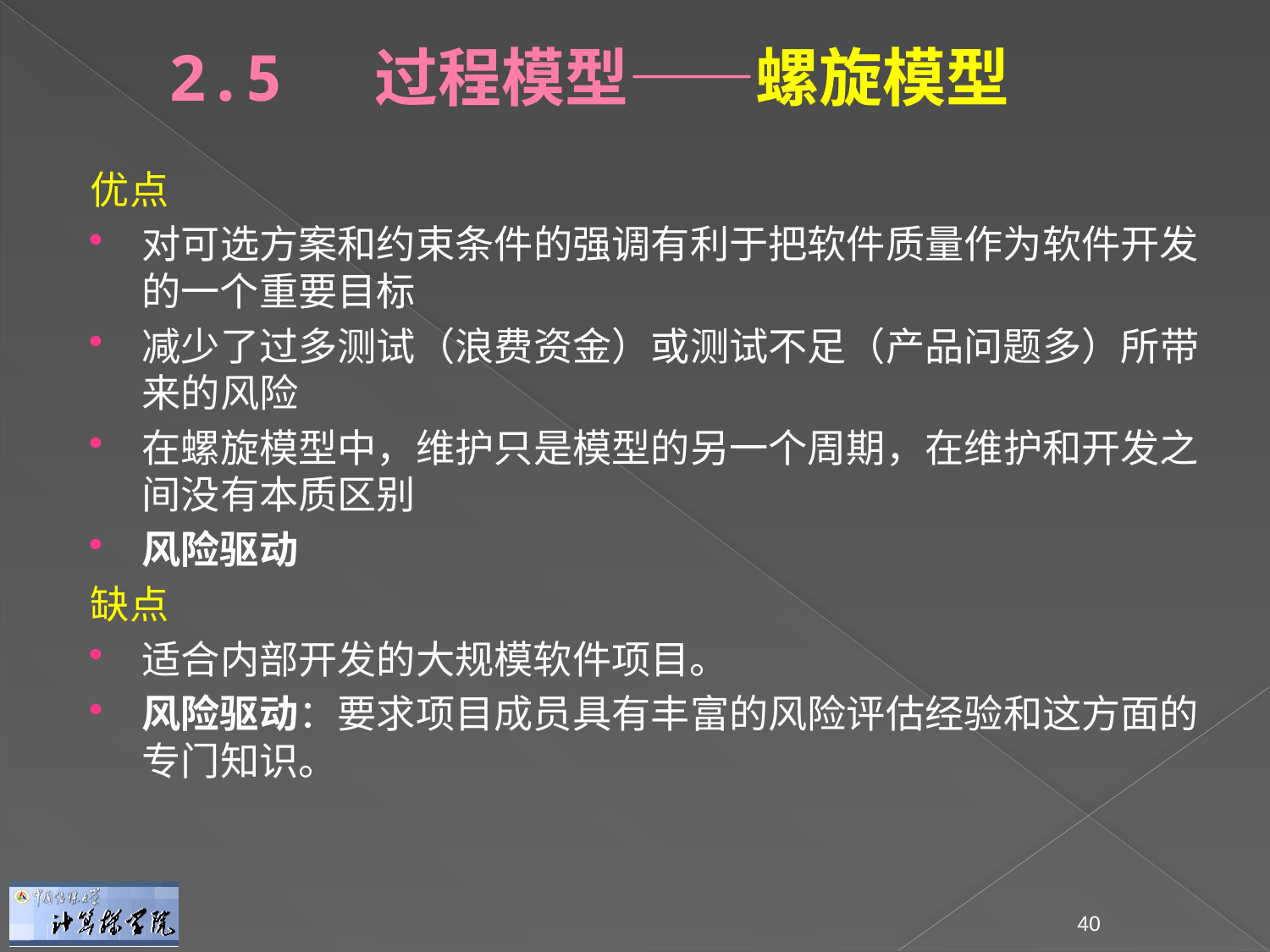

2.5  过程模型——螺旋模型
优点
对可选方案和约束条件的强调有利于把软件质量作为软件开发的一个重要目标
减少了过多测试（浪费资金）或测试不足（产品问题多）所带来的风险
在螺旋模型中，维护只是模型的另一个周期，在维护和开发之间没有本质区别
风险驱动
缺点
适合内部开发的大规模软件项目。
风险驱动：要求项目成员具有丰富的风险评估经验和这方面的专门知识。
40